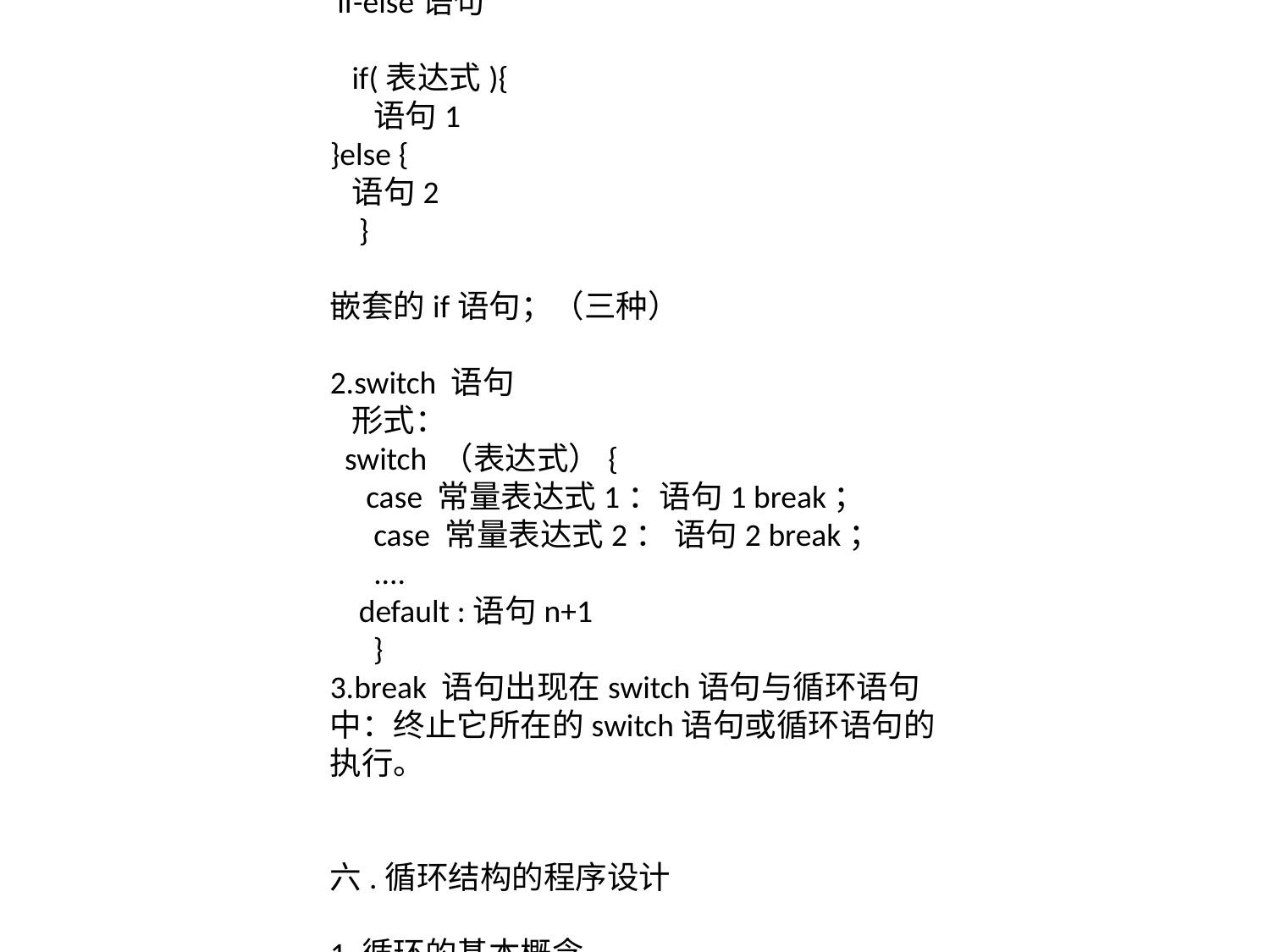

C语言-----理论部分
   
一：软件开发概述
1.程序语言的发展：机器语言-->汇编语言-->高级语言。
2.软件开发的基本步骤与方法：分析问题，建立数学模型-->确定数据结构和算法-->编制程序-->调试程序。
3.算法的基本特征：有穷性 确定性 有效性 有零个或多个输入  有一个或多个输出。
4.编码实现：源代码 编译源代码 链接 。
5.调试程序：语法/逻辑/开发/运行时错误。
6.程序通过编译或解释的方法来执行的。
二：汇编语言概述
1.基本组成：字符集 标识符 关键字 语句 标准函数库。
2.C程序的上机执行过程一般的步骤：编辑 编译 链接 运行。
三：数据存储于输入输出
1.数据在计算机中的表现形式：用字节位中的最高位来表示正号、负号（称为符号位，
      如果符号位为0，则代表正数；如果符号位为1，则代表负数）
1.数值的分类：
  整型：   short  占两个字节；
           int    占四个字节；
           long   占四个字节；
 浮点型：  float   占四个字节；
           double  占八个字节；
           long double 占12个字节；
2.符号常量：形式————#define 标识符 常量 （标识符一般用大写字母表示）。
3.变量三要素：数据类型 变量名 初始值。
4.格式化输出函数printf：
    %d 整数； %f 小数；  %c 单个字符  %s  字符串
5.格式化输入函数scanf ：
       &——取址符 
6.变量名遵守的规制：
  变量名必须以字母字符（从a到z，从A到Z）开头；
  也可以是下划线开头，但是不推荐这样做；
  
在变量名中的任意地方都可使用任何字母、数字或下划线；
  
变量名长度不限；
  变量名不允许出现空格或非字母字符，比如+或-；
  变量名不能是C语言的关键字；
  变量名对大小写敏感（字母的大小写都有含义，例如myBook并不等同于myBooK）。
四.运算符 表达式 语句
1.取模运算符 %。用于整数运算。
2.++x；--x；x++;x--;相等运算符（==）;
不相等运算符（!=）;逻辑与（&&）;
逻辑或（||）;
逻辑非（!）
3.逻辑非运算符“!”优先级最高，其次是算术运算符，
  然后是关系运算符，再次是逻辑与运算符“&&”和逻辑或运算符“||”，
  最低的是赋值运算符。
4.条件运算符:  表达式1？（表达式2）：（表达式3）
5.语句的分类
五.选择结构的程序设计
1.if语句
  a：简单if语句
     if（表达式）{
        语句1 
}
 if-else语句
  if(表达式){
     语句1     
}else {
  语句2 
    }
嵌套的if语句；（三种）
 
2.switch 语句
   形式：
 switch （表达式）{
     case 常量表达式1：语句1 break；
     case 常量表达式2： 语句2 break；
     ....
    default :语句n+1 
      }
3.break 语句出现在switch语句与循环语句中：终止它所在的switch语句或循环语句的执行。
 
六.循环结构的程序设计
1.循环的基本概念
  a:当型循环：先判断 后循环 
   b：直到型循环： 先循环  后判断。
2.用while语句设计循环结构程序——当型循环。
  while(表达式){
     循环体语句
  }
3.用do-while语句设计循环结构程序（循环体至少执行一次）——直到型循环。
  do{
  循环体语句
   }while（表达式）；
4.用for语句设计循环结构程序——当型循环——多用于循环次数明确的问题。
  for（表达式1；表达式2；表达式3）{
             循环体语句
   }
表达式1：通常为循环变量赋初值；
表达式2：控制循环体；
表达式3：改变循环变量的值；
5.continue ：结束本次循环并开始下一次的循环，只能出现在循环语句的循环体中。
七.数组与字符串
1.数组：按一定顺序排列，具有某种相同性质的同类型变量的集合。
2.一维数组
  形式 :数据类型 数组名[整型常量表达式];
     数组元素的下标一律从0开始。
  一维数组的引用。
  一维数组的初始化
    形式：数据类型 数组名[整型常量表达式]={初值1，初值2，...}; 
3.二维数组
  形式：数据类型 数组名[整型常量表达式1][整型常量表达式2]；
            表达式1：相当于x轴；  表达式2：相当于y轴。
   二维数组的引用。
   二维数组的初始化
    形式：数据类型 数组名[整型常量表达式1][整型常量表达式2]={初始值数据};
4.字符数组与字符串
  " chian"(为字符串)；' '(为字符)
八.复杂数据类型
  结构类型：
  结构体类型的声明：
  struct   结构名{
     数据类型1   成员名1；
   数据类型2    成员名2；
     ................
    数据类型n   成员名n；
} ；  （这里的分号是必须要的）
九.模块化程序设计方法与函数
1.函数的分类
  在C语言中的函数分为两类，一类是系统提供的标准函数，又称为库函数。
  标准函数由系统定义，在程序中可以直接调用。另一类是用户自己定义的函数。
2. 函数的一般格式：
   函数类型 函数名称 （形式参数表）{
     说明语句列表
    可执行语句列表
  }
3.从函数的形式上看，函数分为两类：
无参函数：在调用无参函数时，主调函数不将数据传递给被调用函数，无参函数可以带或不带返回值。
有参函数：在调用函数时，在主调函数和被调函数之间有数据传输。
         也就是说，主调函数可以将数据传递给被调函数使用，被调函数中的数据也可以带回供主调函数使用。
4.函数的返回值由return语句来执行： return 表达式；
5.函数的调用：一般调用 嵌套调用  递归调用